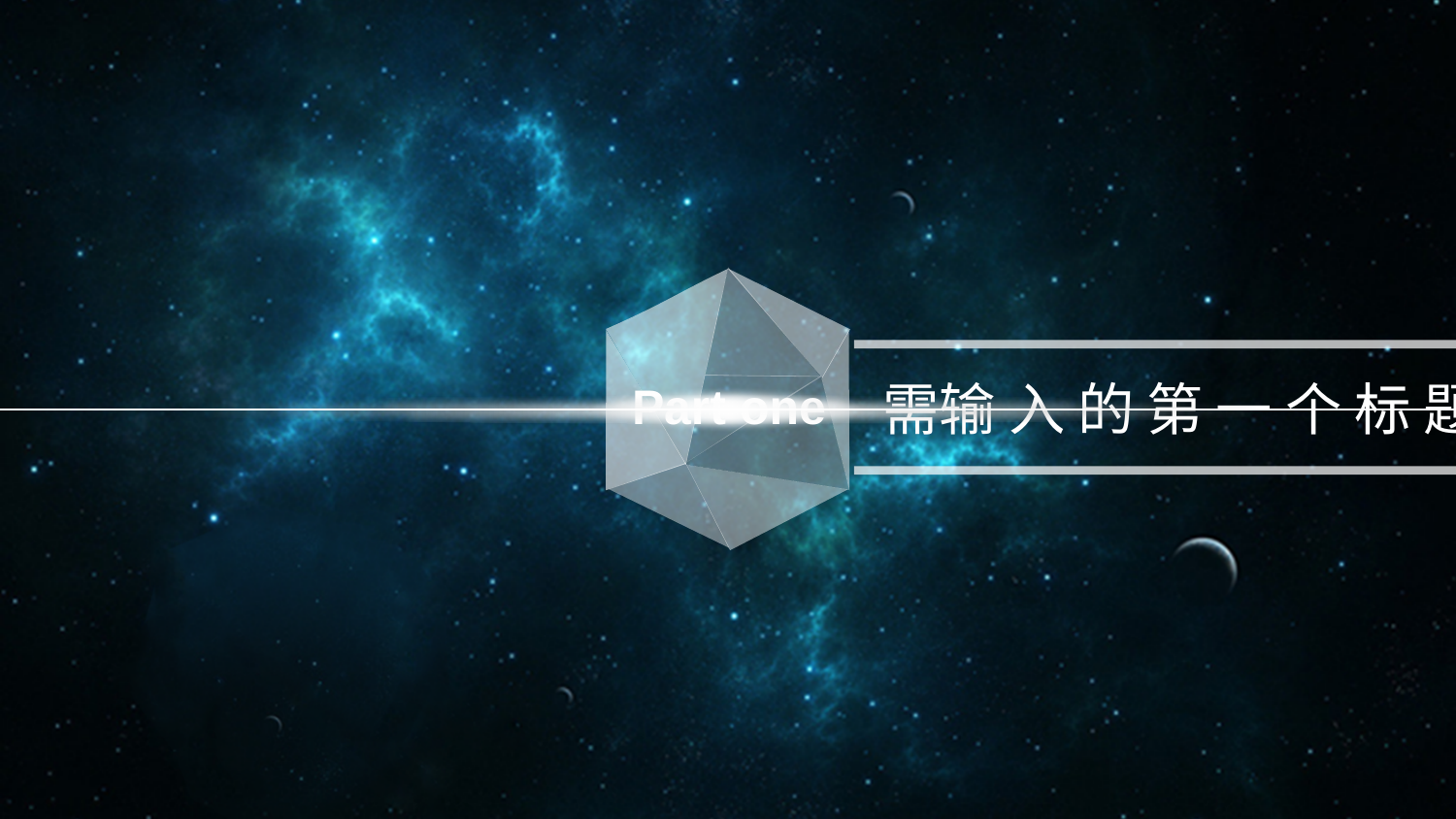

Part one
 需输 入 的 第 一 个 标 题